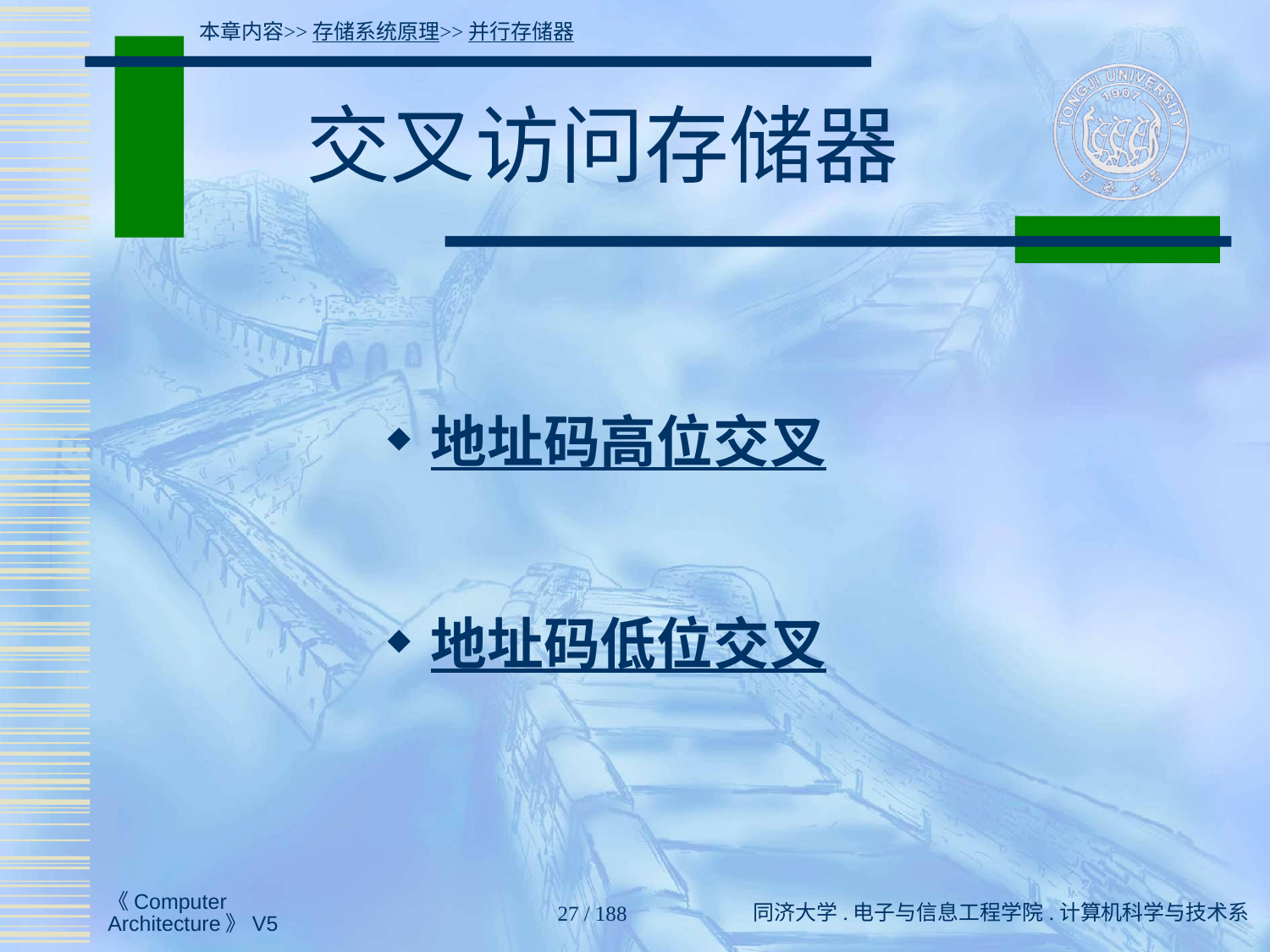

本章内容>>存储系统原理>>并行存储器
# 交叉访问存储器
地址码高位交叉

地址码低位交叉